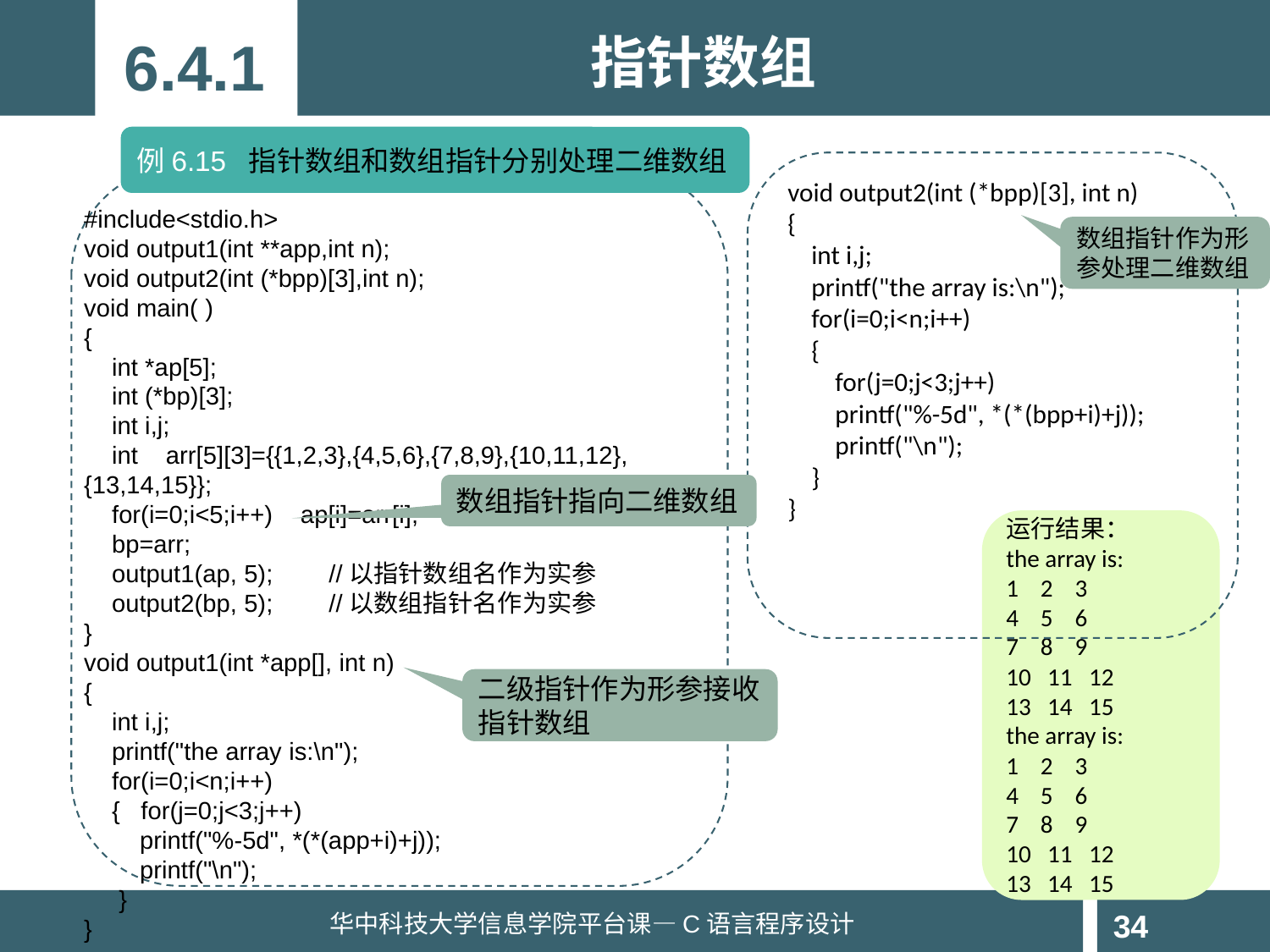

指针数组
6.4.1
例6.15  指针数组和数组指针分别处理二维数组

void output2(int (*bpp)[3], int n)
{
    int i,j;
    printf("the array is:\n");
    for(i=0;i<n;i++)
    {
        for(j=0;j<3;j++)
        printf("%-5d", *(*(bpp+i)+j));
        printf("\n");
    }
}
#include<stdio.h>
void output1(int **app,int n);
void output2(int (*bpp)[3],int n);
void main( )
{
    int *ap[5];
    int (*bp)[3];
    int i,j;
    int    arr[5][3]={{1,2,3},{4,5,6},{7,8,9},{10,11,12},{13,14,15}};
    for(i=0;i<5;i++)    ap[i]=arr[i];
    bp=arr;
    output1(ap, 5);        //以指针数组名作为实参
    output2(bp, 5);        //以数组指针名作为实参
}
void output1(int *app[], int n)
{
    int i,j;
    printf("the array is:\n");
    for(i=0;i<n;i++)
    {   for(j=0;j<3;j++)
        printf("%-5d", *(*(app+i)+j));
        printf("\n");
     }
}
数组指针作为形参处理二维数组
数组指针指向二维数组
运行结果：
the array is:
1    2    3
4    5    6
7    8    9
10   11   12
13   14   15
the array is:
1    2    3
4    5    6
7    8    9
10   11   12
13   14   15
二级指针作为形参接收指针数组